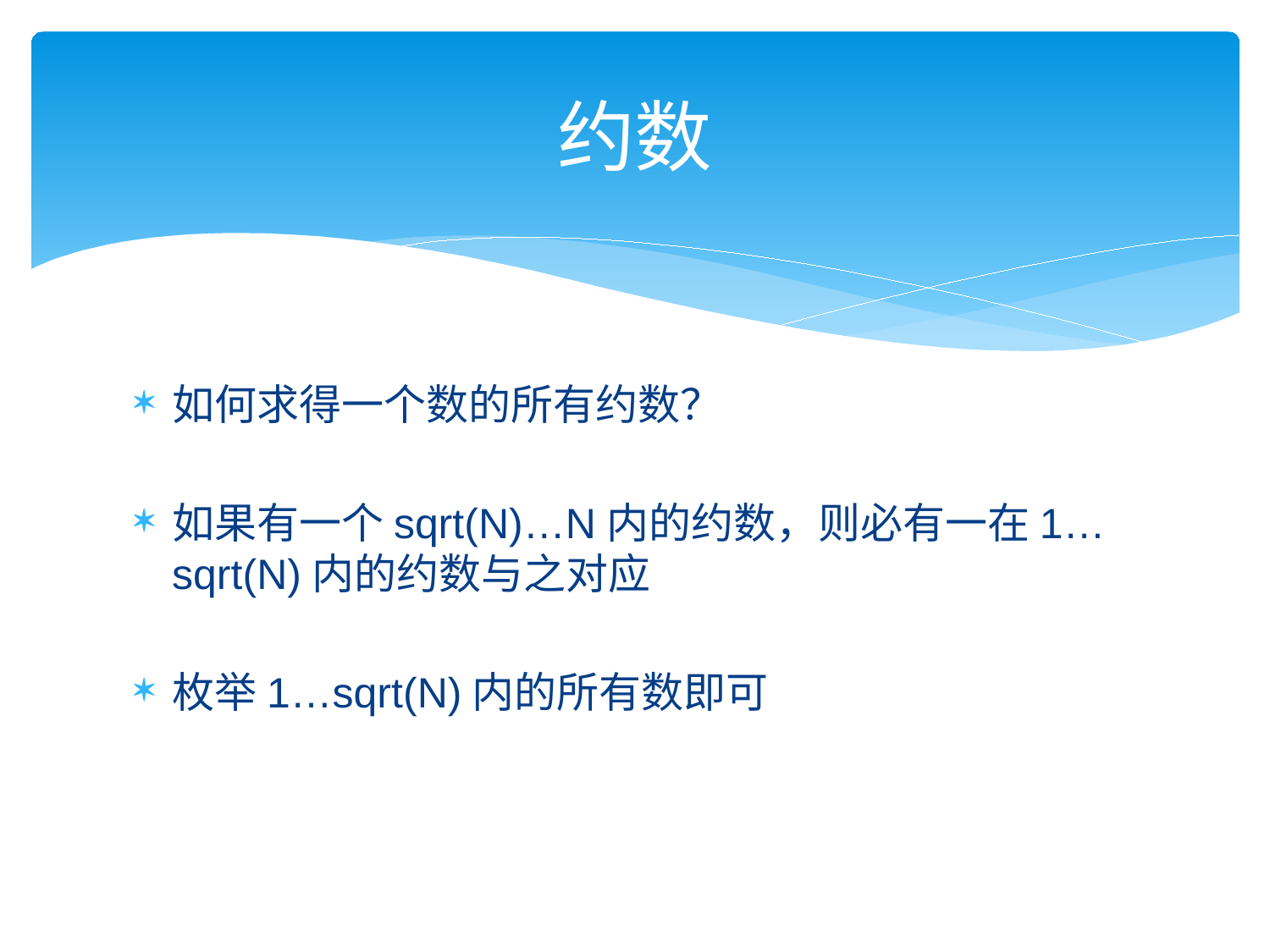

# 约数
如何求得一个数的所有约数？

如果有一个sqrt(N)…N内的约数，则必有一在1…sqrt(N)内的约数与之对应

枚举1…sqrt(N)内的所有数即可